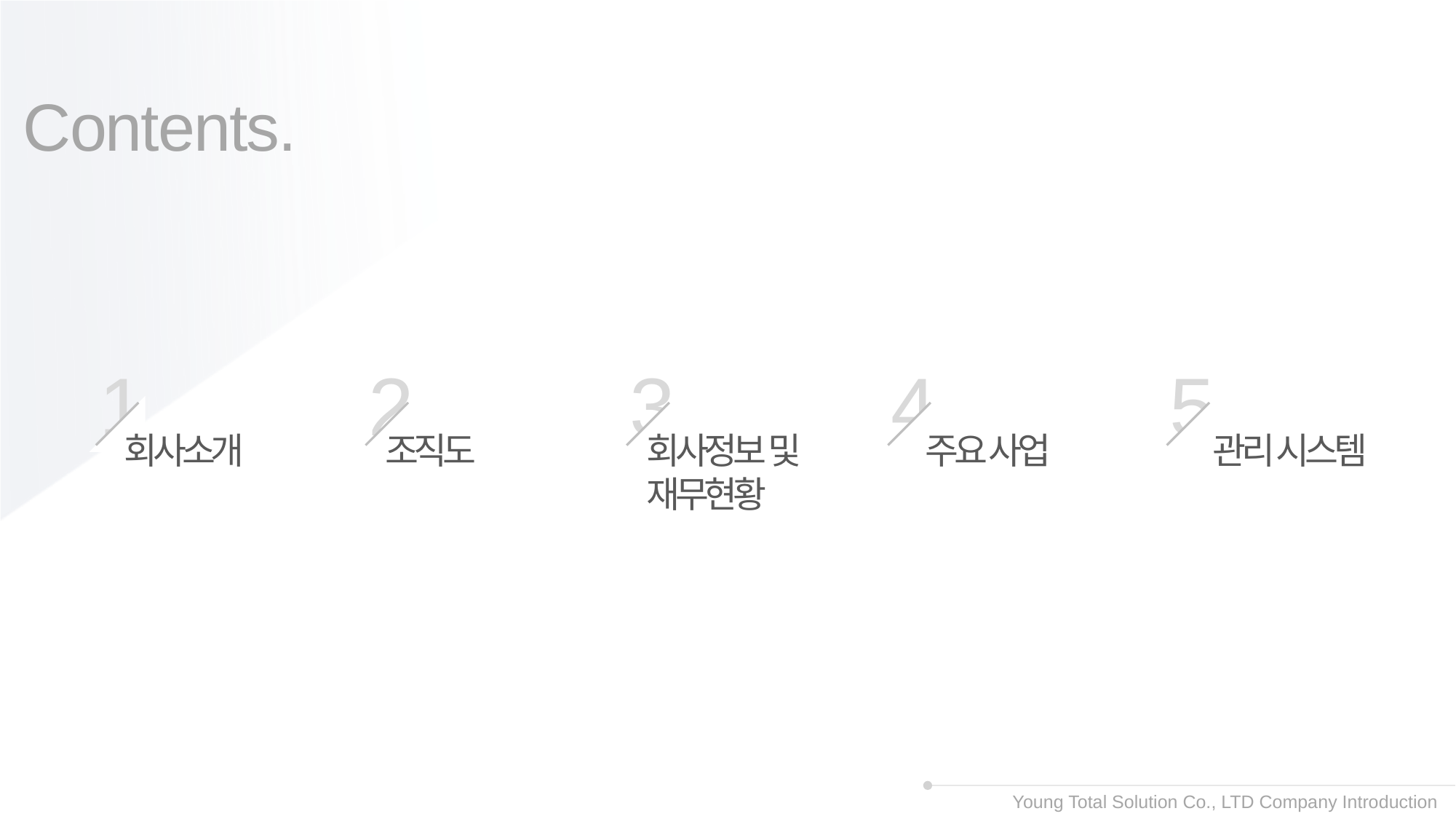

Contents.
1

회사소개
2

조직도
3

회사정보 및 재무현황
4

주요 사업
5

관리 시스템